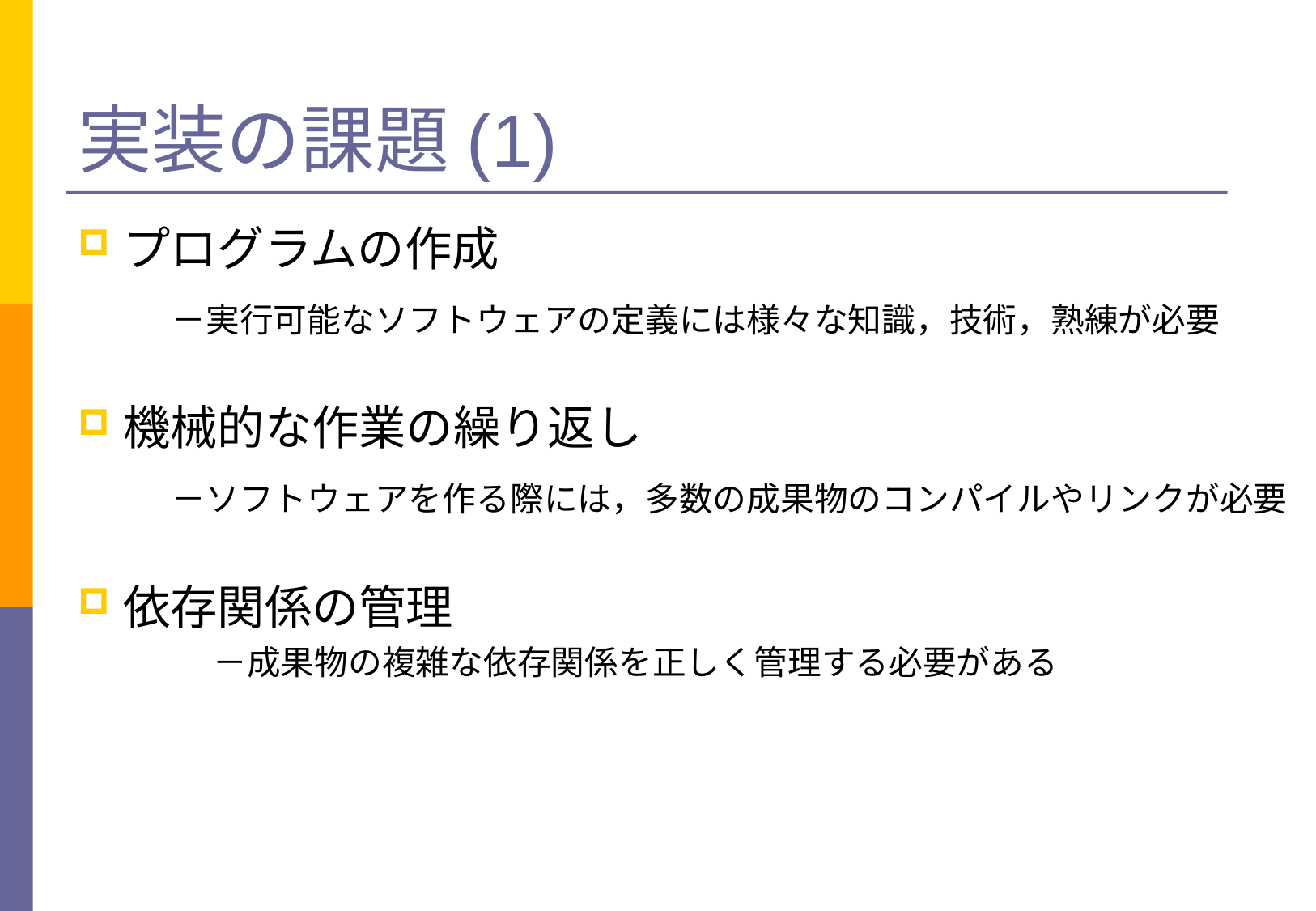

# 実装の課題(1)
プログラムの作成
　　－実行可能なソフトウェアの定義には様々な知識，技術，熟練が必要

機械的な作業の繰り返し
　　－ソフトウェアを作る際には，多数の成果物のコンパイルやリンクが必要

依存関係の管理
　　　　－成果物の複雑な依存関係を正しく管理する必要がある